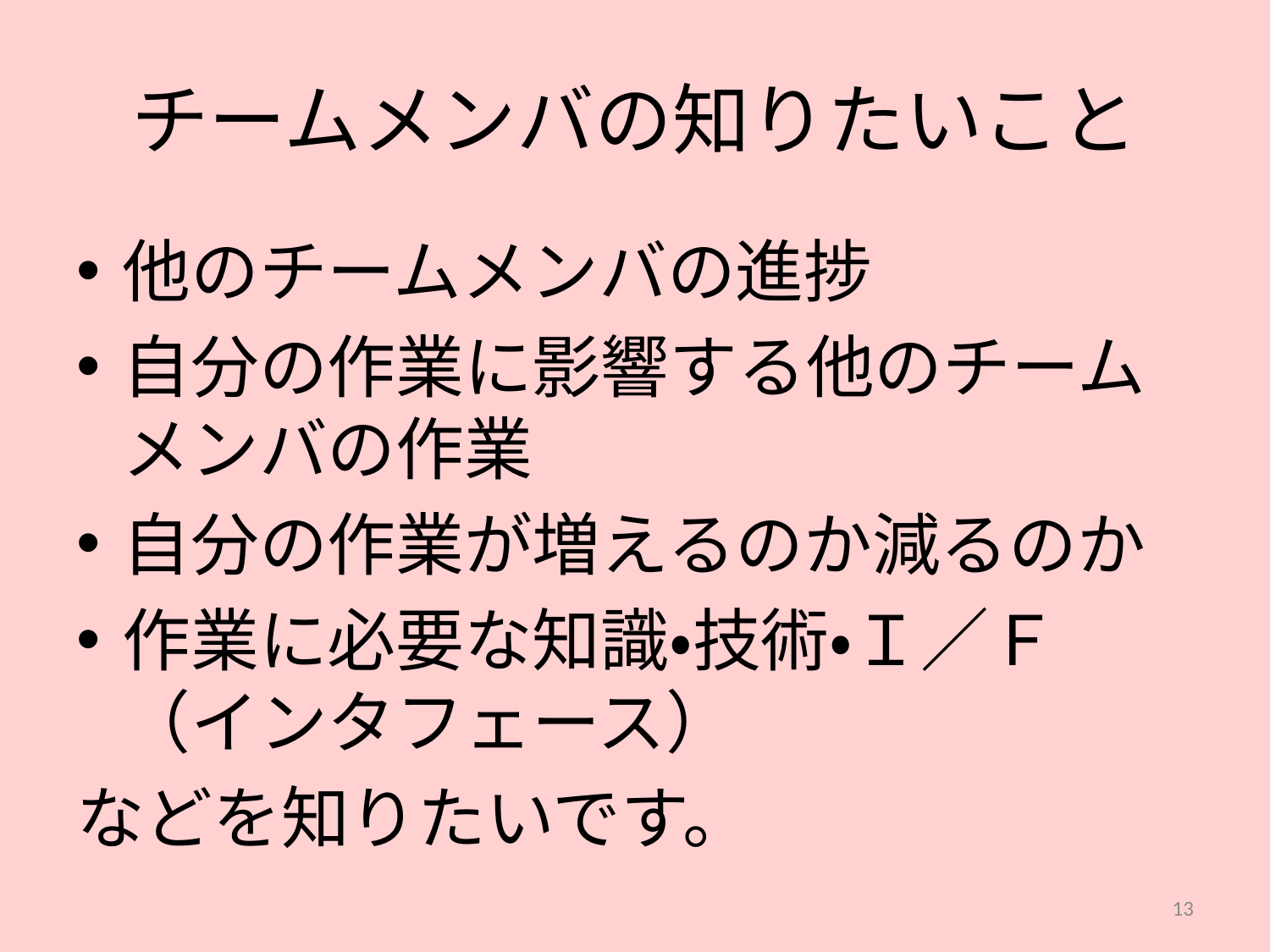

# チームメンバの知りたいこと
他のチームメンバの進捗
自分の作業に影響する他のチームメンバの作業
自分の作業が増えるのか減るのか
作業に必要な知識・技術・Ｉ／Ｆ（インタフェース）
などを知りたいです。
13